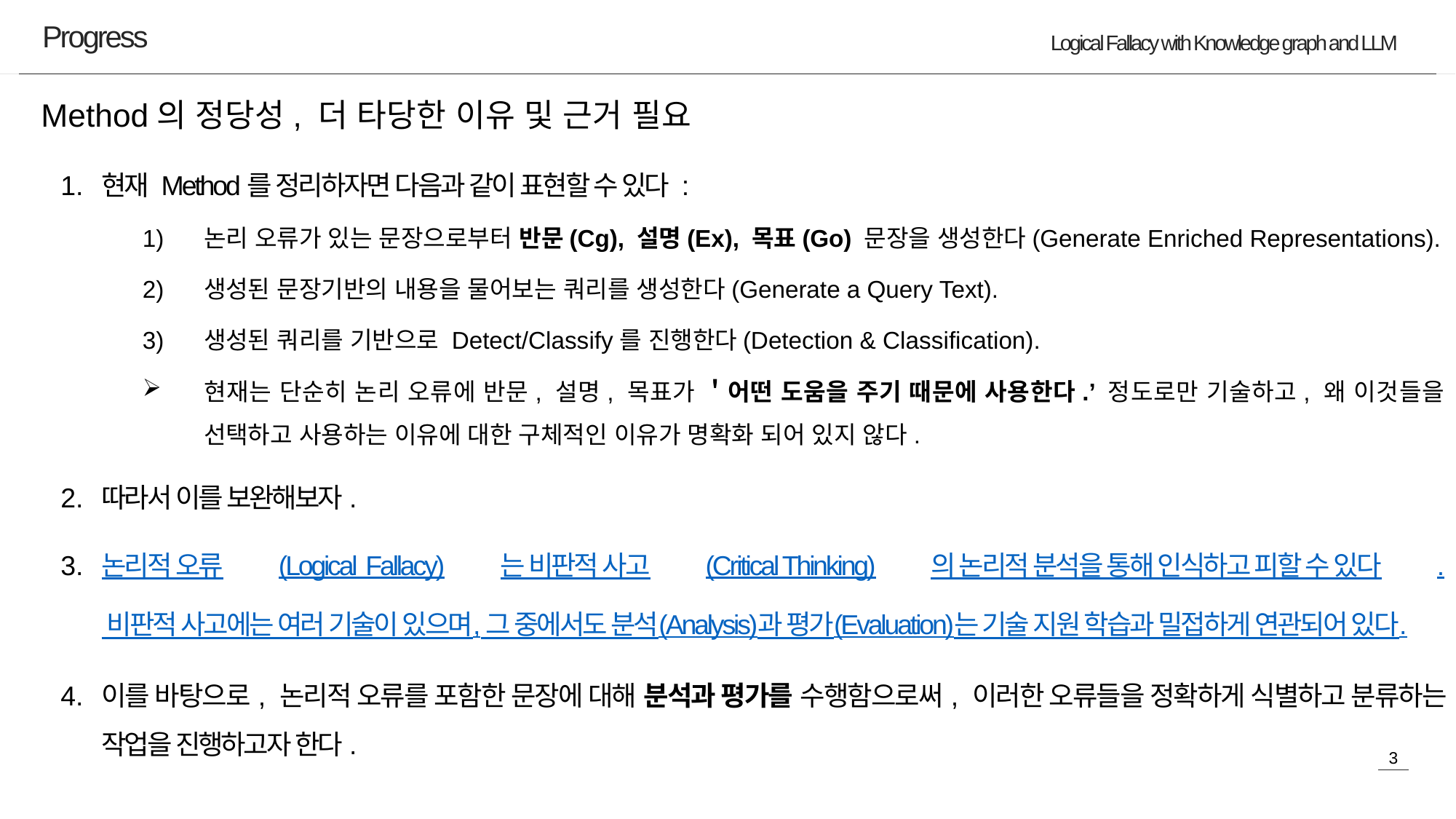

Progress
Method의 정당성, 더 타당한 이유 및 근거 필요
현재 Method를 정리하자면 다음과 같이 표현할 수 있다 :
논리 오류가 있는 문장으로부터 반문(Cg), 설명(Ex), 목표(Go) 문장을 생성한다(Generate Enriched Representations).
생성된 문장기반의 내용을 물어보는 쿼리를 생성한다(Generate a Query Text).
생성된 쿼리를 기반으로 Detect/Classify를 진행한다(Detection & Classification).
현재는 단순히 논리 오류에 반문, 설명, 목표가 ＇어떤 도움을 주기 때문에 사용한다.’ 정도로만 기술하고, 왜 이것들을 선택하고 사용하는 이유에 대한 구체적인 이유가 명확화 되어 있지 않다.
따라서 이를 보완해보자.
논리적 오류(Logical Fallacy)는 비판적 사고(Critical Thinking)의 논리적 분석을 통해 인식하고 피할 수 있다. 비판적 사고에는 여러 기술이 있으며, 그 중에서도 분석(Analysis)과 평가(Evaluation)는 기술 지원 학습과 밀접하게 연관되어 있다.
이를 바탕으로, 논리적 오류를 포함한 문장에 대해 분석과 평가를 수행함으로써, 이러한 오류들을 정확하게 식별하고 분류하는 작업을 진행하고자 한다.